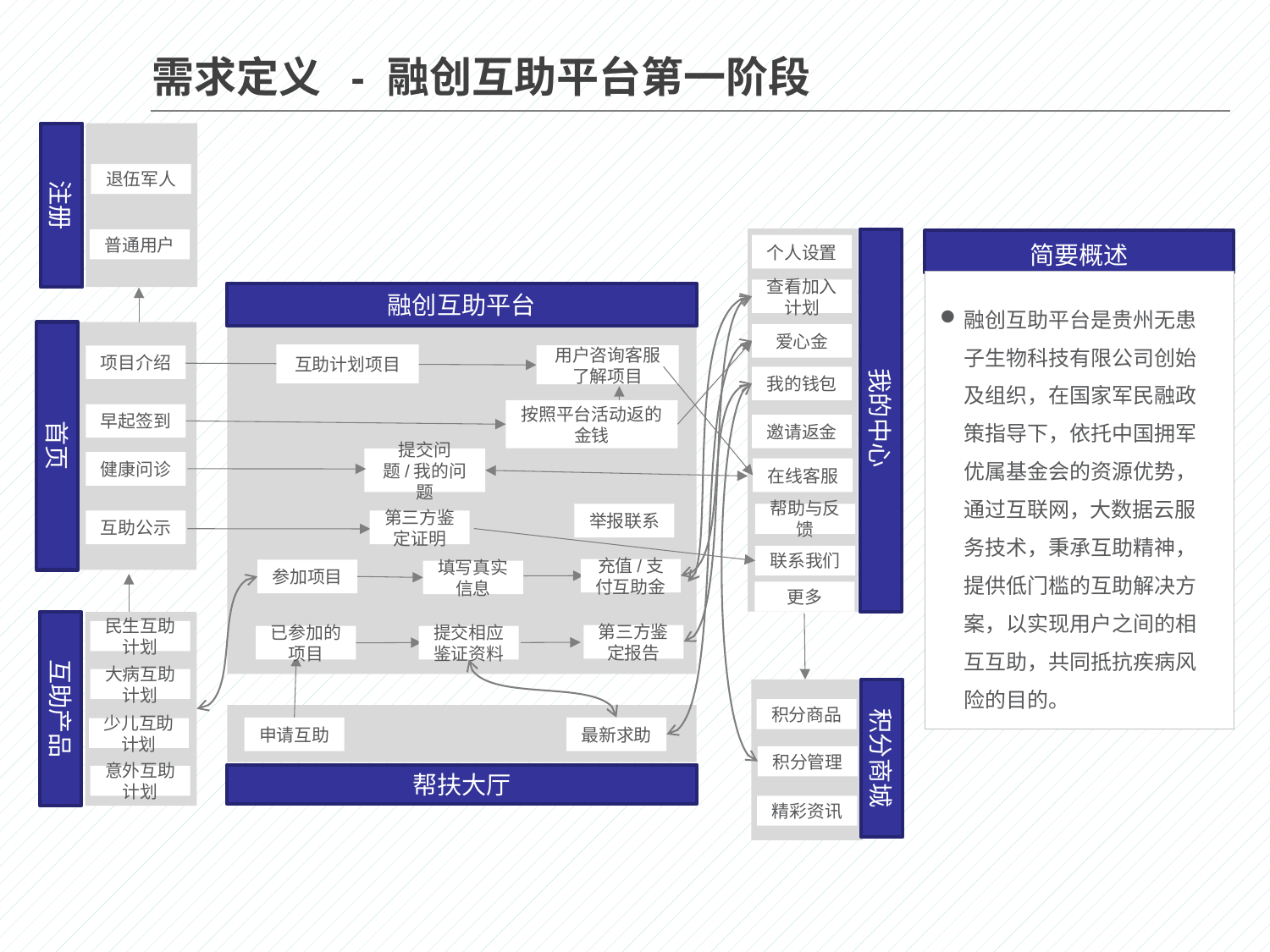

需求定义  - 融创互助平台第一阶段
注册

退伍军人

我的中心
个人设置
查看加入计划
爱心金
我的钱包
邀请返金
在线客服
融创互助平台
首页

用户咨询客服了解项目
项目介绍
早起签到
提交问题/我的问题
健康问诊
互助公示

申请互助
最新求助
帮扶大厅
普通用户
简要概述
融创互助平台是贵州无患子生物科技有限公司创始及组织，在国家军民融政策指导下，依托中国拥军优属基金会的资源优势，通过互联网，大数据云服务技术，秉承互助精神，提供低门槛的互助解决方案，以实现用户之间的相互互助，共同抵抗疾病风险的目的。
互助计划项目
按照平台活动返的金钱
举报联系
帮助与反馈
第三方鉴定证明
联系我们
充值/支付互助金
参加项目
填写真实信息
更多
互助产品

民生互助计划
第三方鉴定报告
已参加的项目
提交相应鉴证资料
大病互助计划

积分商城
积分商品
少儿互助计划
积分管理
意外互助计划
精彩资讯
14